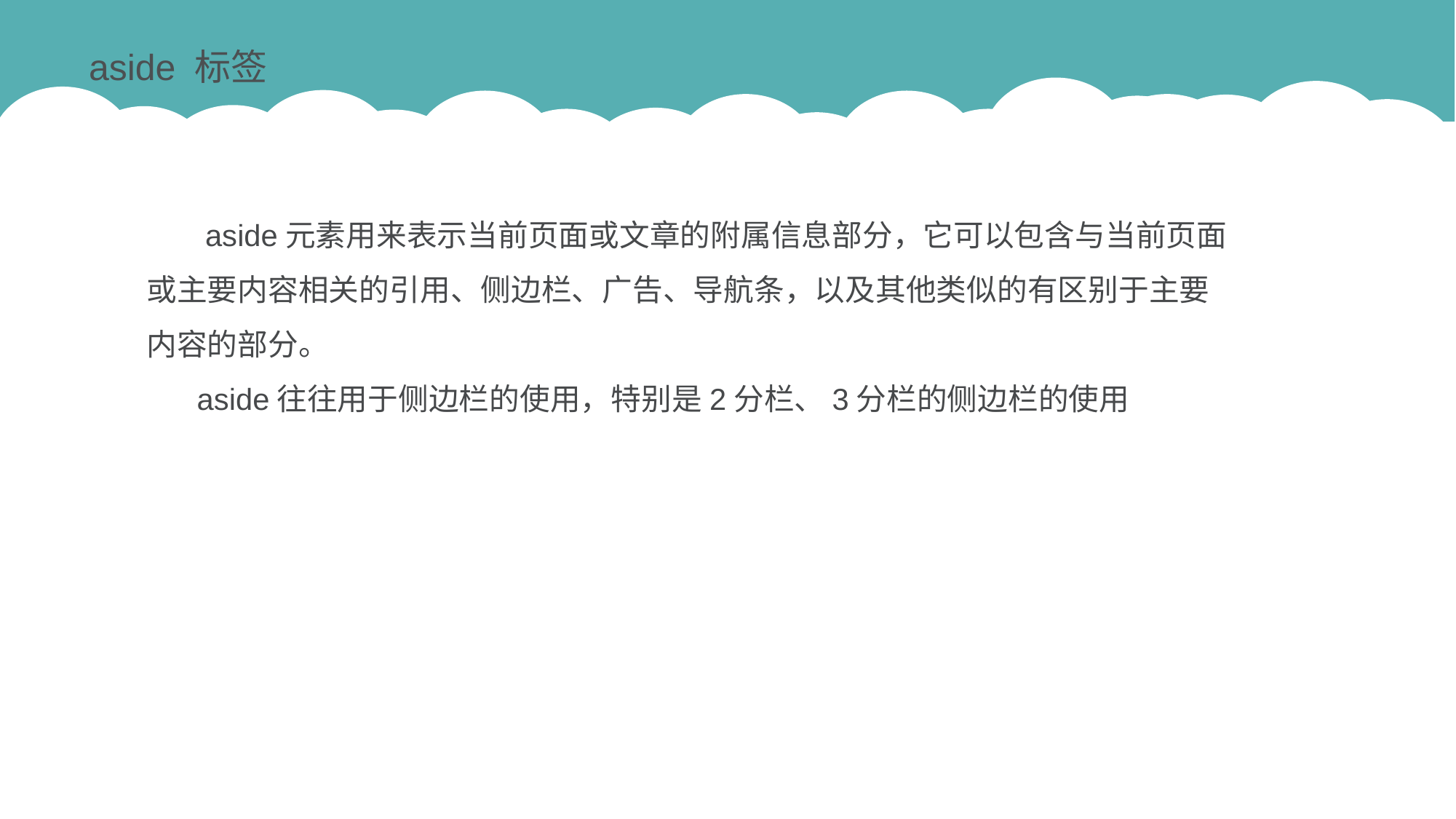

aside 标签
       aside元素用来表示当前页面或文章的附属信息部分，它可以包含与当前页面或主要内容相关的引用、侧边栏、广告、导航条，以及其他类似的有区别于主要内容的部分。
      aside往往用于侧边栏的使用，特别是2分栏、3分栏的侧边栏的使用